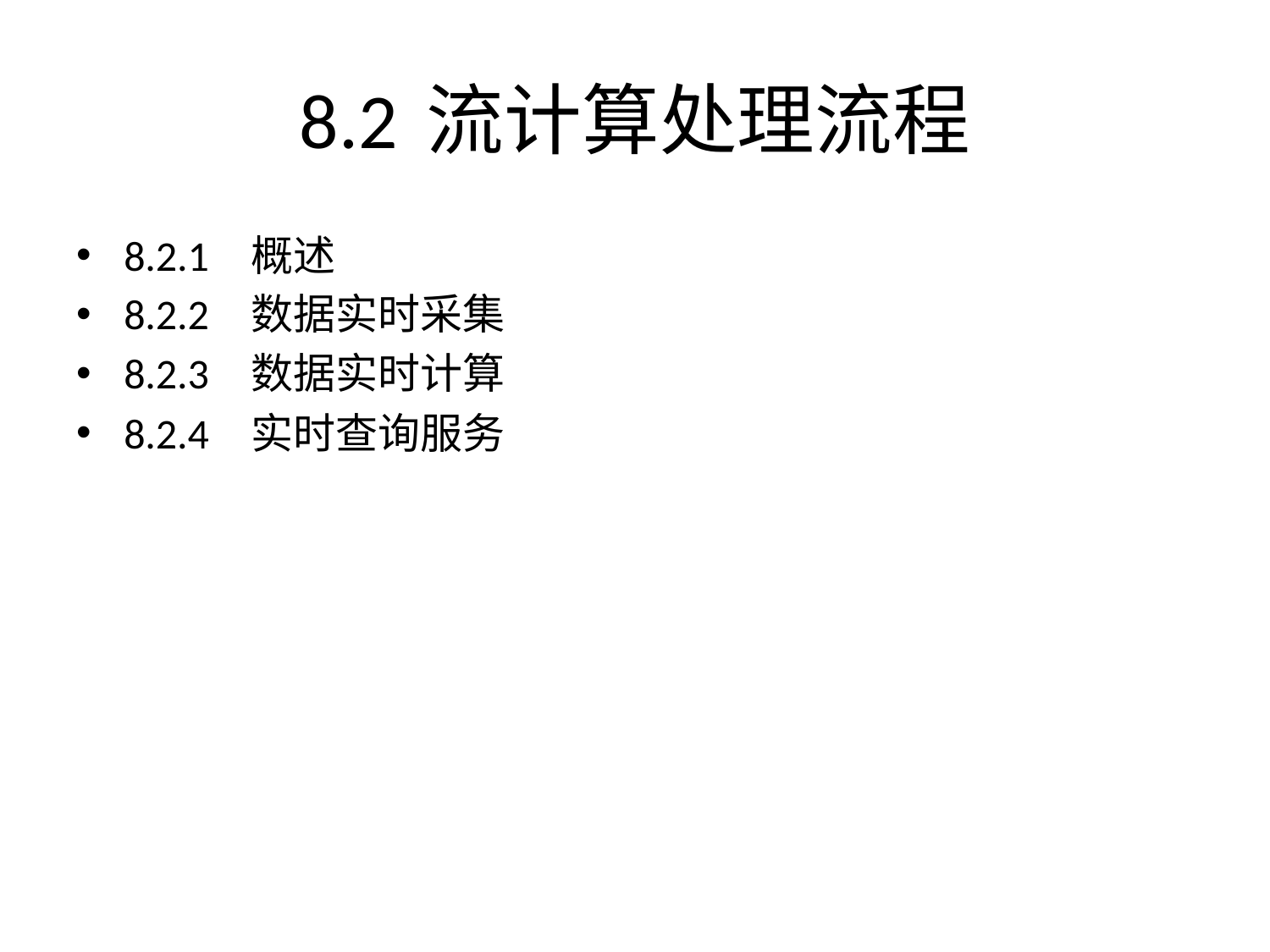

# 8.2	流计算处理流程
8.2.1	概述
8.2.2	数据实时采集
8.2.3	数据实时计算
8.2.4	实时查询服务